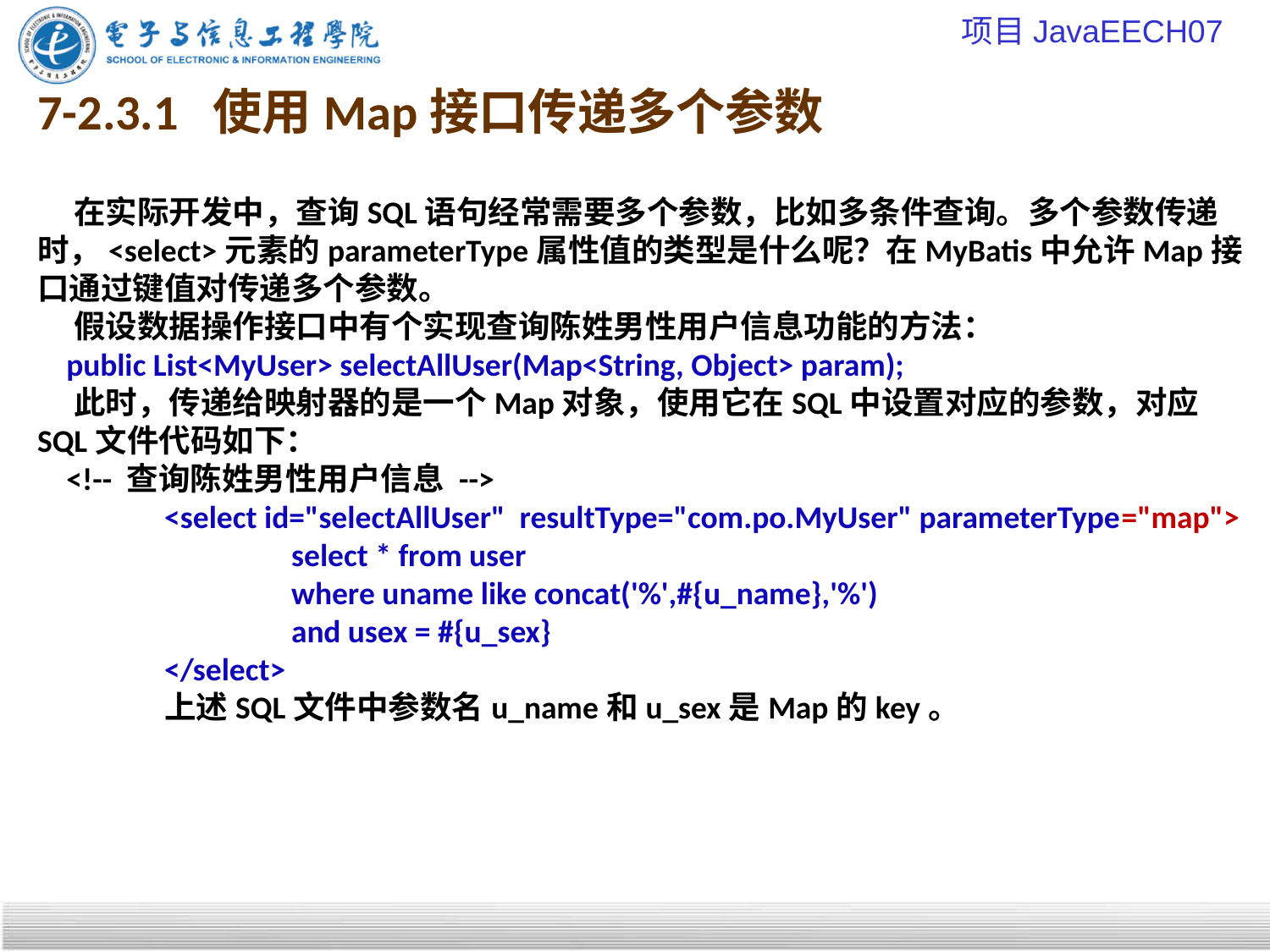

项目JavaEECH07
# 7-2.3.1  使用Map接口传递多个参数
    在实际开发中，查询SQL语句经常需要多个参数，比如多条件查询。多个参数传递时，<select>元素的parameterType属性值的类型是什么呢？在MyBatis中允许Map接口通过键值对传递多个参数。
    假设数据操作接口中有个实现查询陈姓男性用户信息功能的方法：
    public List<MyUser> selectAllUser(Map<String, Object> param);
    此时，传递给映射器的是一个Map对象，使用它在SQL中设置对应的参数，对应SQL文件代码如下：
    <!-- 查询陈姓男性用户信息 -->
	<select id="selectAllUser"  resultType="com.po.MyUser" parameterType="map">
		select * from user
		where uname like concat('%',#{u_name},'%')
		and usex = #{u_sex}
	</select>
	上述SQL文件中参数名u_name和u_sex是Map的key。